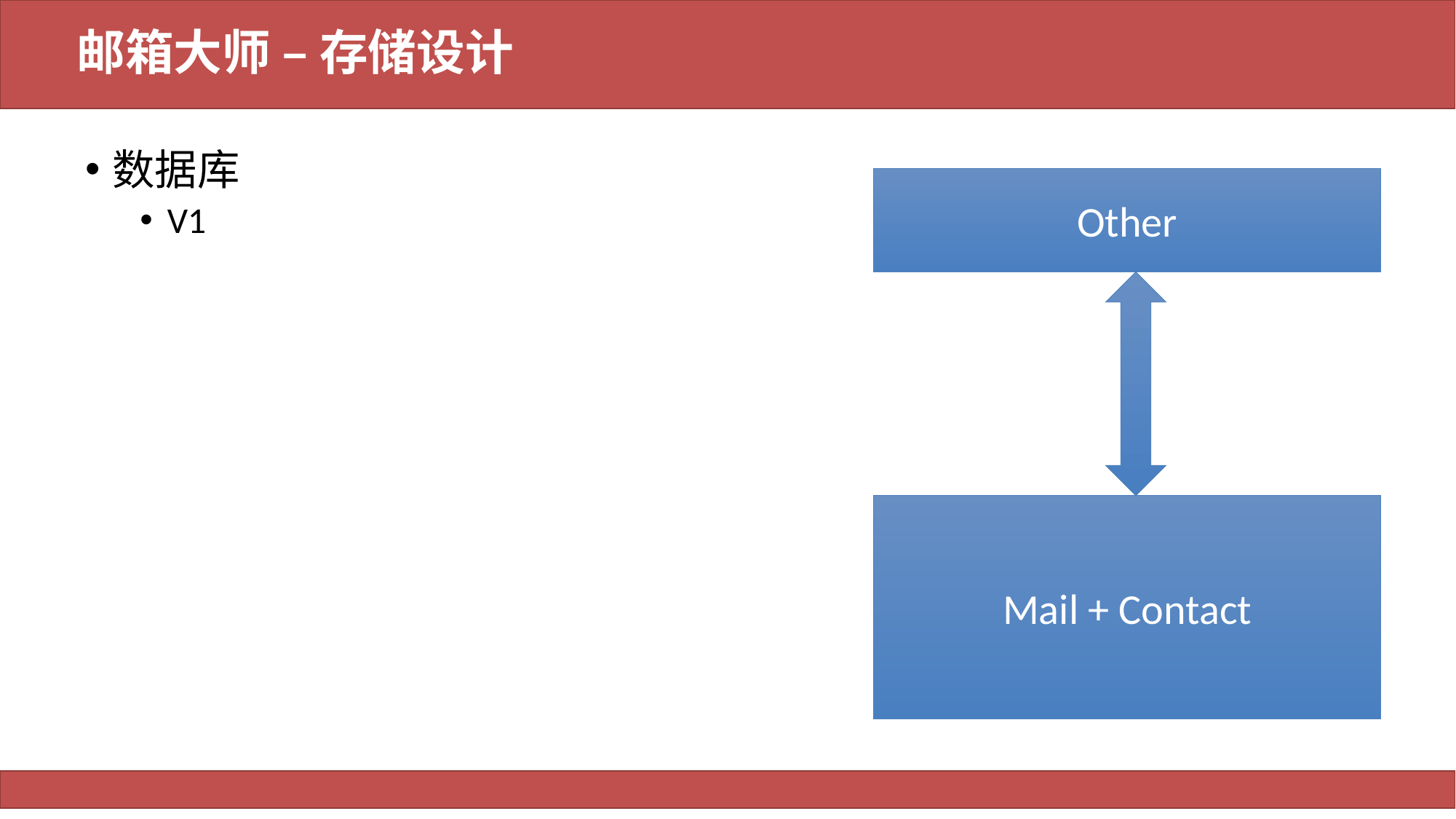

# 邮箱大师 – 存储设计
数据库
V1

Other

Mail + Contact